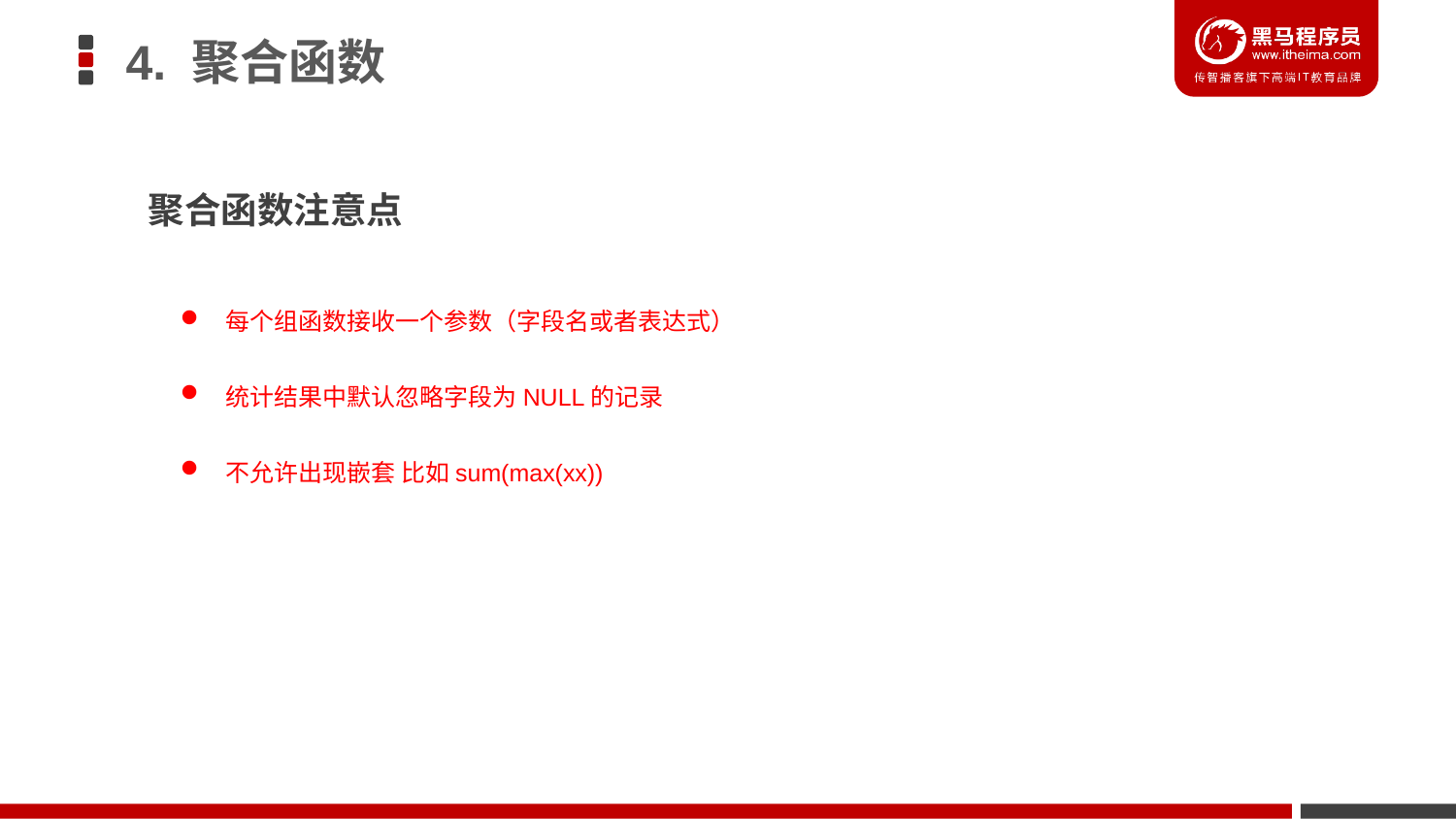

4. 聚合函数
聚合函数注意点
每个组函数接收一个参数（字段名或者表达式）

统计结果中默认忽略字段为NULL的记录

不允许出现嵌套 比如sum(max(xx))